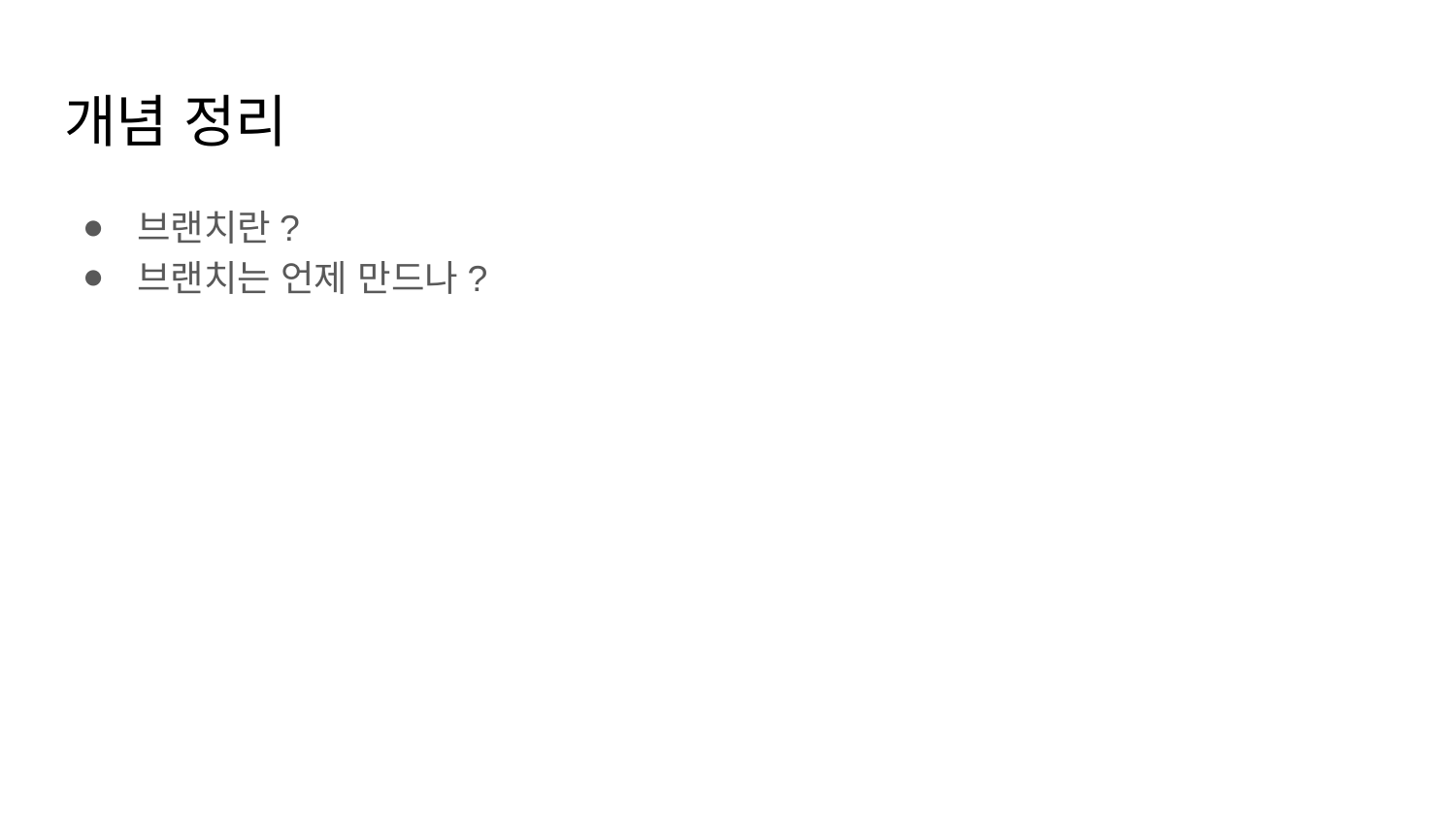

# 개념 정리
브랜치란?
브랜치는 언제 만드나?